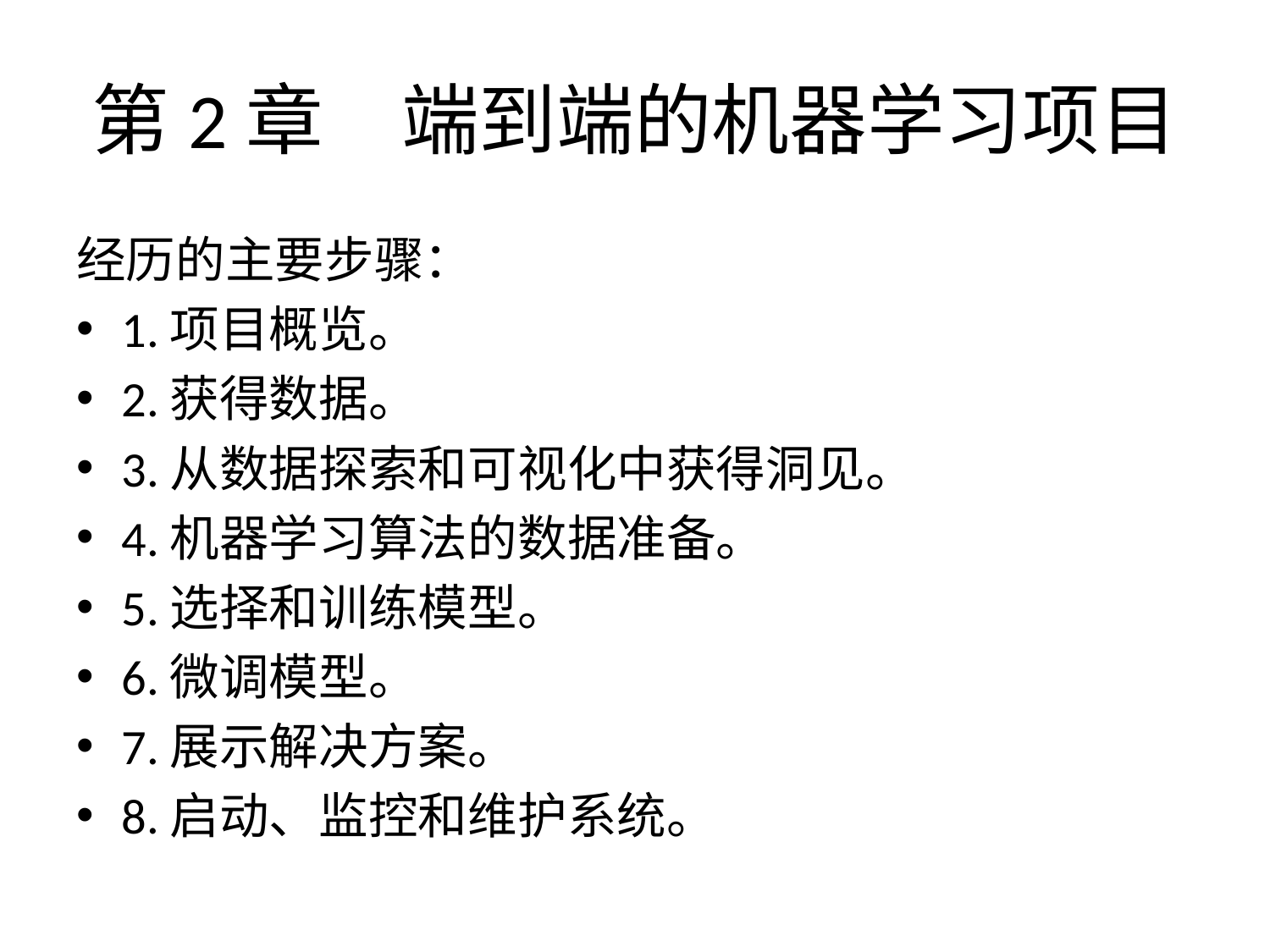

# 第2章　端到端的机器学习项目
经历的主要步骤：
1.项目概览。
2.获得数据。
3.从数据探索和可视化中获得洞见。
4.机器学习算法的数据准备。
5.选择和训练模型。
6.微调模型。
7.展示解决方案。
8.启动、监控和维护系统。